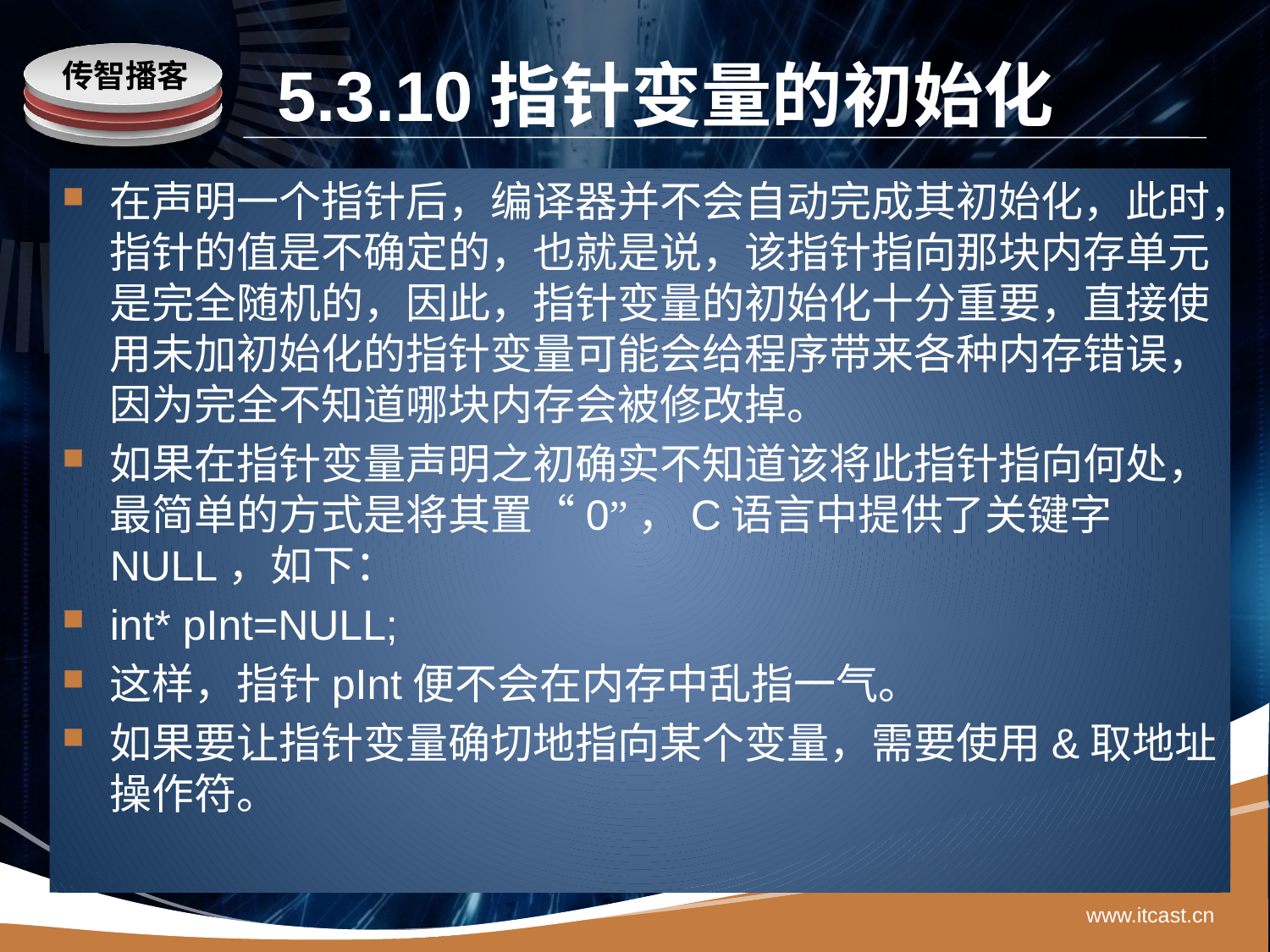

# 5.3.10指针变量的初始化
在声明一个指针后，编译器并不会自动完成其初始化，此时，指针的值是不确定的，也就是说，该指针指向那块内存单元是完全随机的，因此，指针变量的初始化十分重要，直接使用未加初始化的指针变量可能会给程序带来各种内存错误，因为完全不知道哪块内存会被修改掉。
如果在指针变量声明之初确实不知道该将此指针指向何处，最简单的方式是将其置“0”，C语言中提供了关键字NULL，如下：
int* pInt=NULL;
这样，指针pInt便不会在内存中乱指一气。
如果要让指针变量确切地指向某个变量，需要使用&取地址操作符。
www.itcast.cn